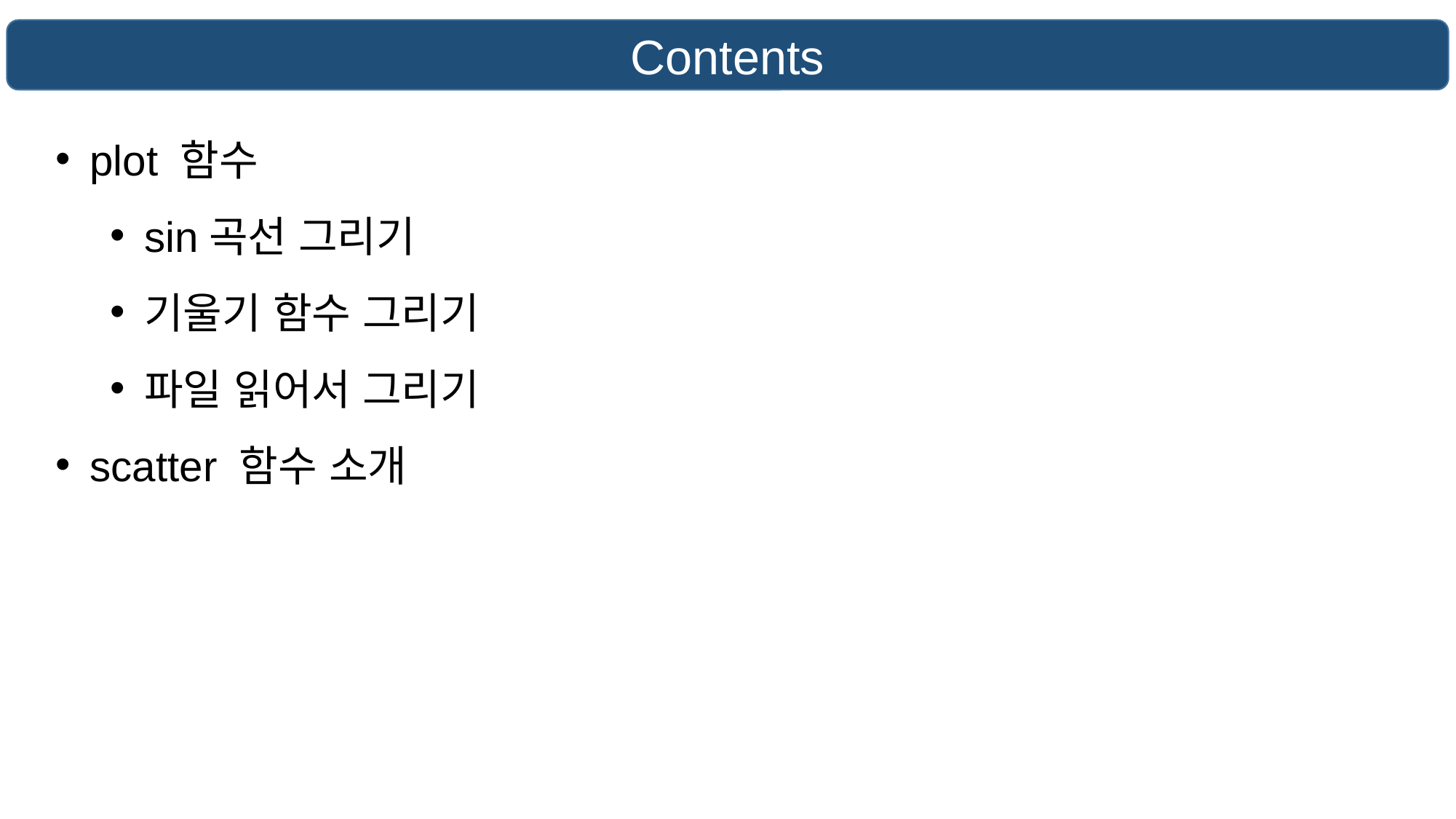

Contents
plot 함수
sin곡선 그리기
기울기 함수 그리기
파일 읽어서 그리기
scatter 함수 소개